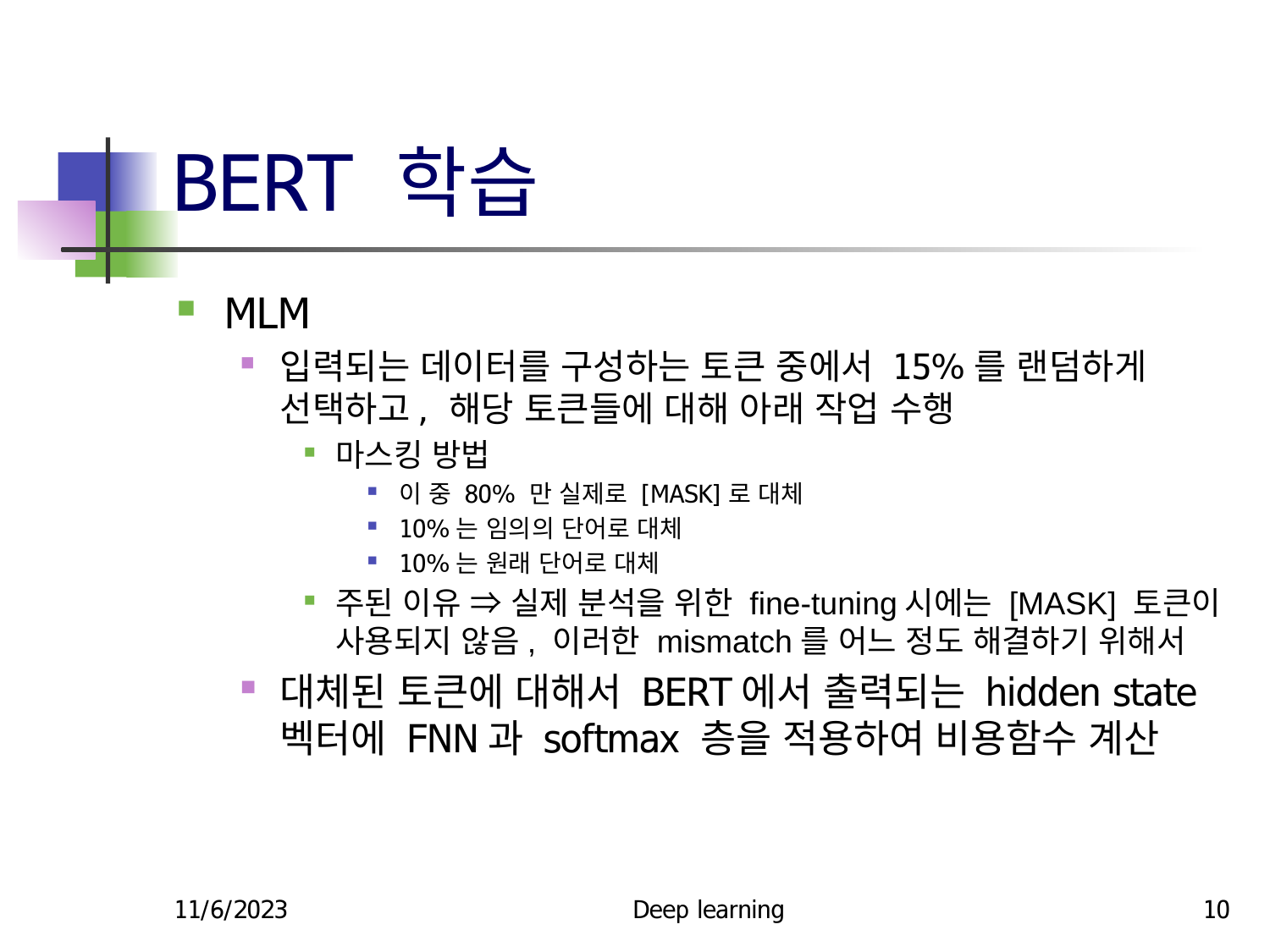

# BERT 학습
MLM
입력되는 데이터를 구성하는 토큰 중에서 15%를 랜덤하게 선택하고, 해당 토큰들에 대해 아래 작업 수행
마스킹 방법
이 중 80% 만 실제로 [MASK]로 대체
10%는 임의의 단어로 대체
10%는 원래 단어로 대체
주된 이유 ⇒ 실제 분석을 위한 fine-tuning시에는 [MASK] 토큰이 사용되지 않음, 이러한 mismatch를 어느 정도 해결하기 위해서
대체된 토큰에 대해서 BERT에서 출력되는 hidden state 벡터에 FNN과 softmax 층을 적용하여 비용함수 계산
11/6/2023
Deep learning
10